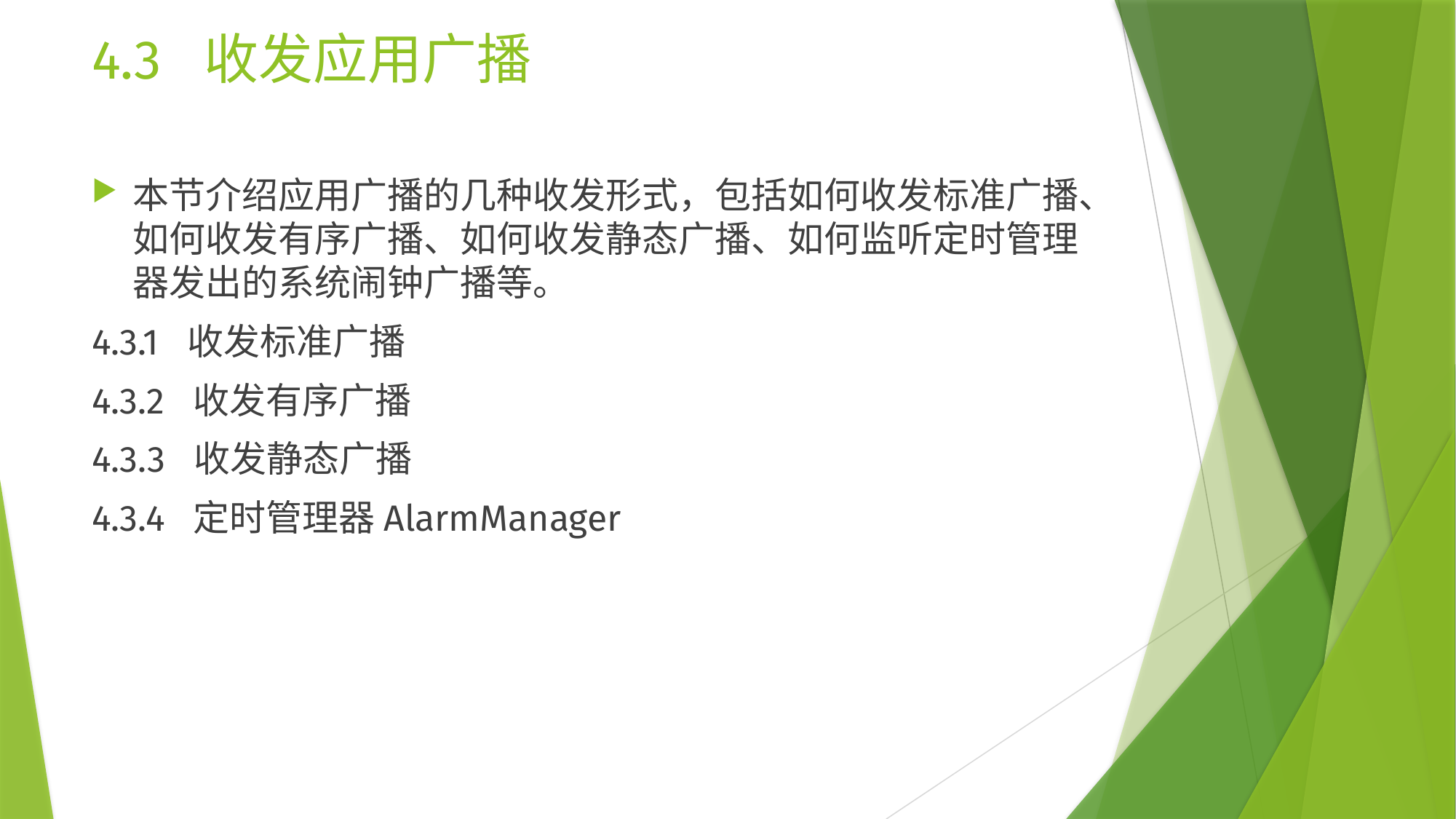

# 4.3  收发应用广播
本节介绍应用广播的几种收发形式，包括如何收发标准广播、如何收发有序广播、如何收发静态广播、如何监听定时管理器发出的系统闹钟广播等。
4.3.1  收发标准广播
4.3.2  收发有序广播
4.3.3  收发静态广播
4.3.4  定时管理器AlarmManager